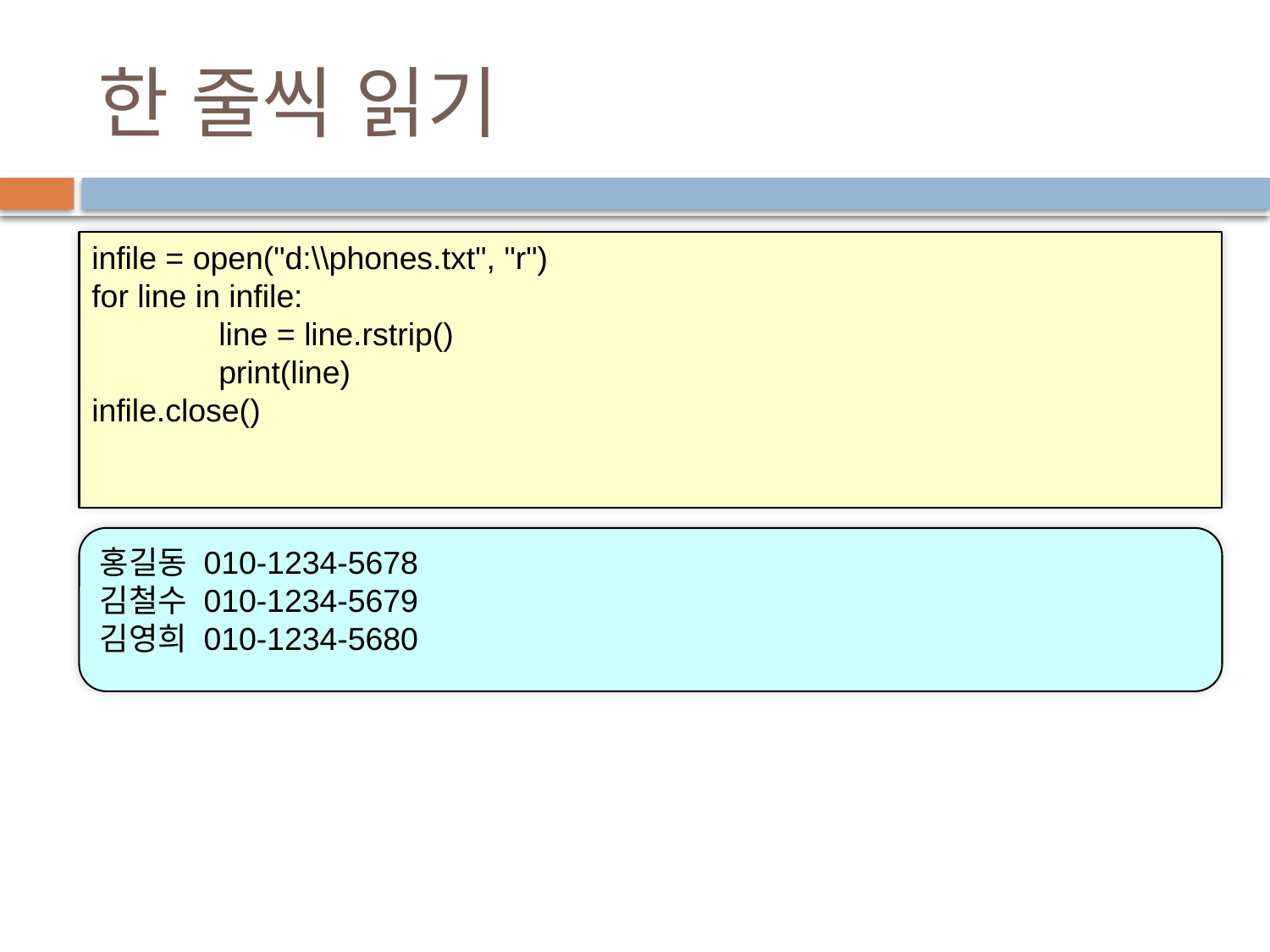

# 한 줄씩 읽기
infile = open("d:\\phones.txt", "r")
for line in infile:
	line = line.rstrip()
	print(line)
infile.close()
홍길동 010-1234-5678
김철수 010-1234-5679
김영희 010-1234-5680